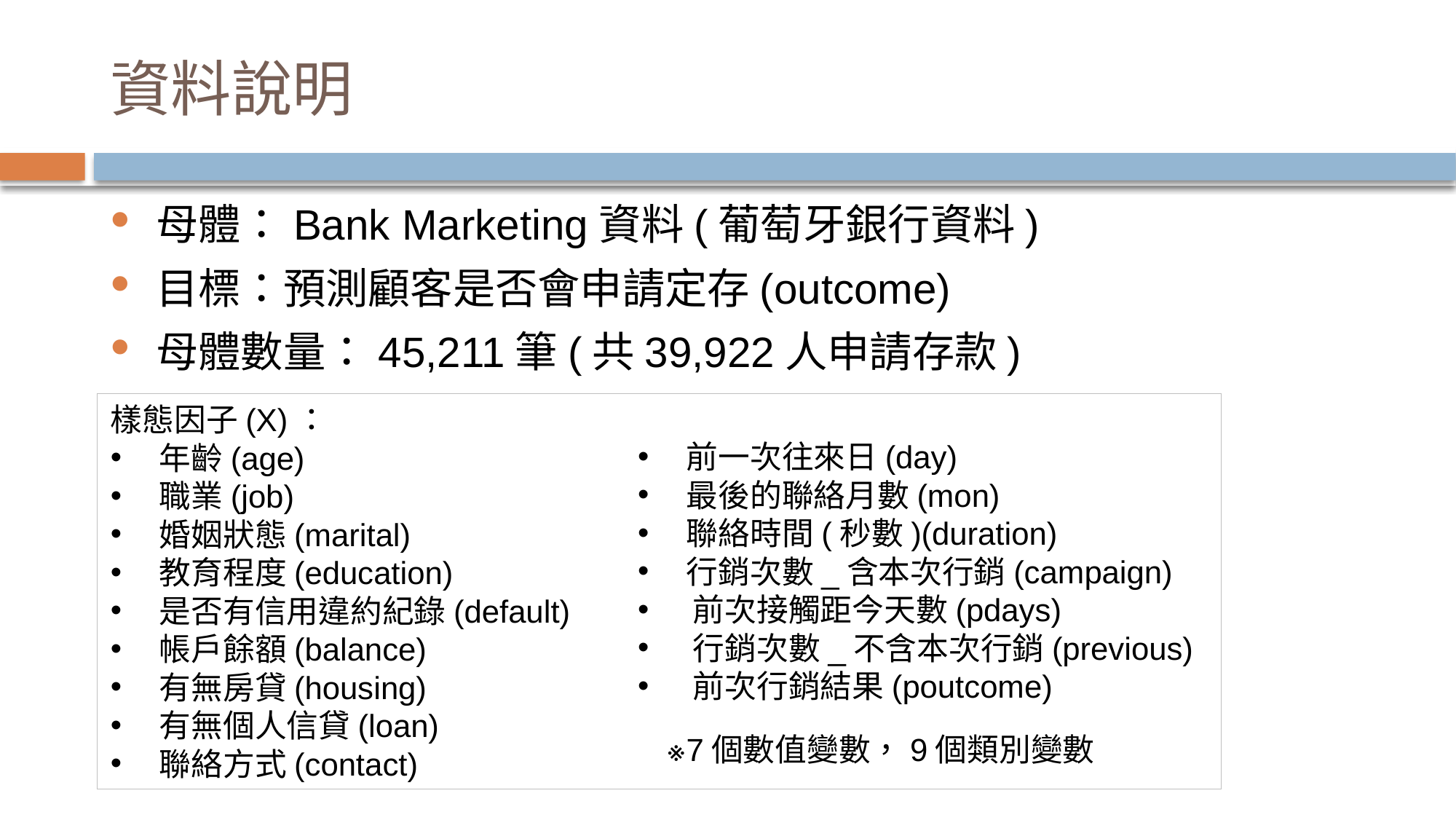

# 資料說明
母體：Bank Marketing資料(葡萄牙銀行資料)
目標：預測顧客是否會申請定存(outcome)
母體數量：45,211筆(共39,922人申請存款)

樣態因子(X)：
年齡(age)
職業(job)
婚姻狀態(marital)
教育程度(education)
是否有信用違約紀錄(default)
帳戶餘額(balance)
有無房貸(housing)
有無個人信貸(loan)
聯絡方式(contact)
前一次往來日(day)
最後的聯絡月數(mon)
聯絡時間(秒數)(duration)
行銷次數_含本次行銷(campaign)
 前次接觸距今天數(pdays)
 行銷次數_不含本次行銷(previous)
 前次行銷結果(poutcome)

※7個數值變數，9個類別變數